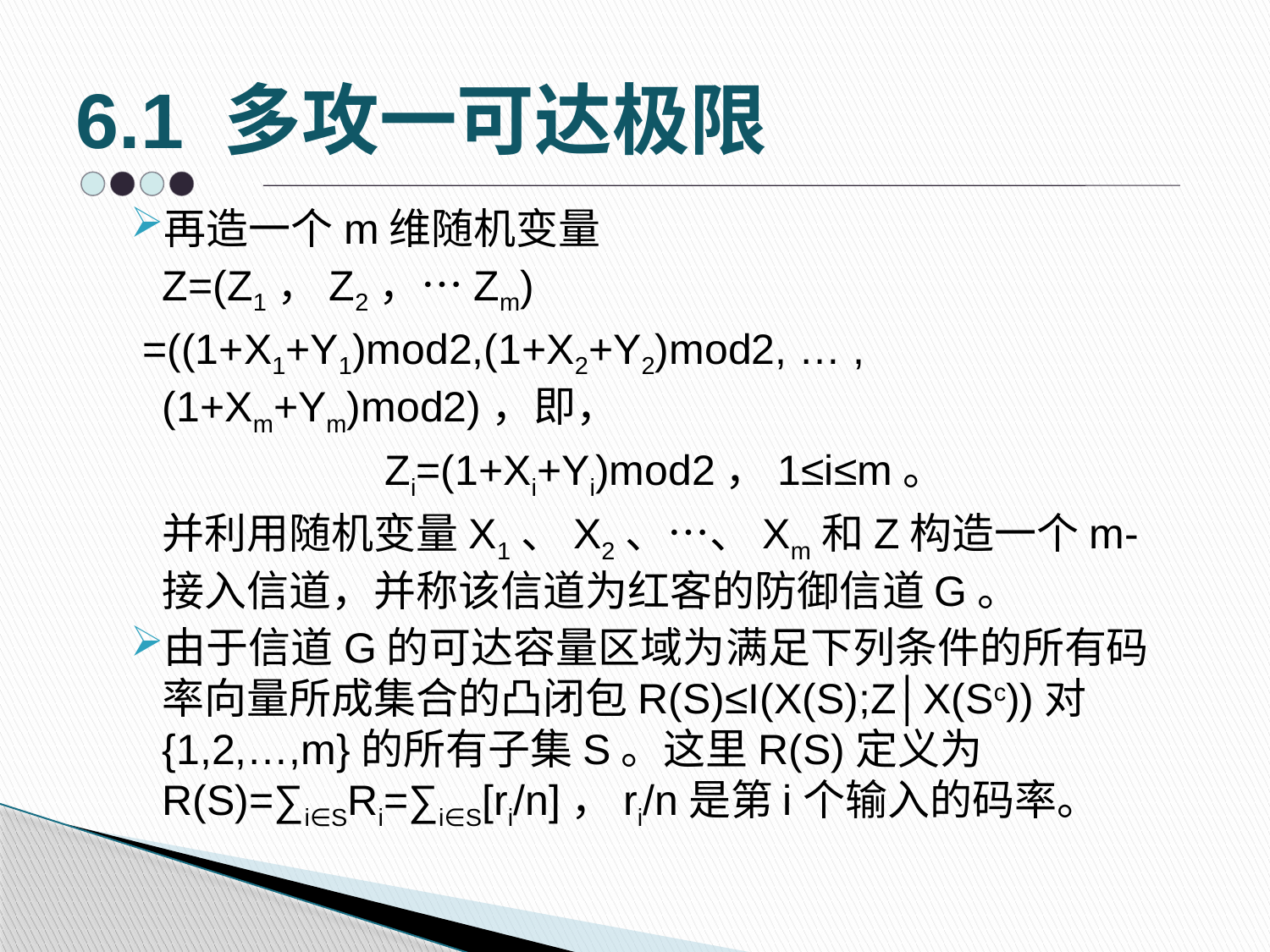

# 6.1 多攻一可达极限

再造一个m维随机变量
	Z=(Z1，Z2，…Zm)
 =((1+X1+Y1)mod2,(1+X2+Y2)mod2, … ,(1+Xm+Ym)mod2)，即，
	Zi=(1+Xi+Yi)mod2，1≤i≤m。
	并利用随机变量X1、X2、…、Xm和Z构造一个m-接入信道，并称该信道为红客的防御信道G。
由于信道G的可达容量区域为满足下列条件的所有码率向量所成集合的凸闭包R(S)≤I(X(S);Z│X(Sc))对{1,2,…,m}的所有子集S。这里R(S)定义为R(S)=∑i∈SRi=∑i∈S[ri/n]，ri/n是第i个输入的码率。